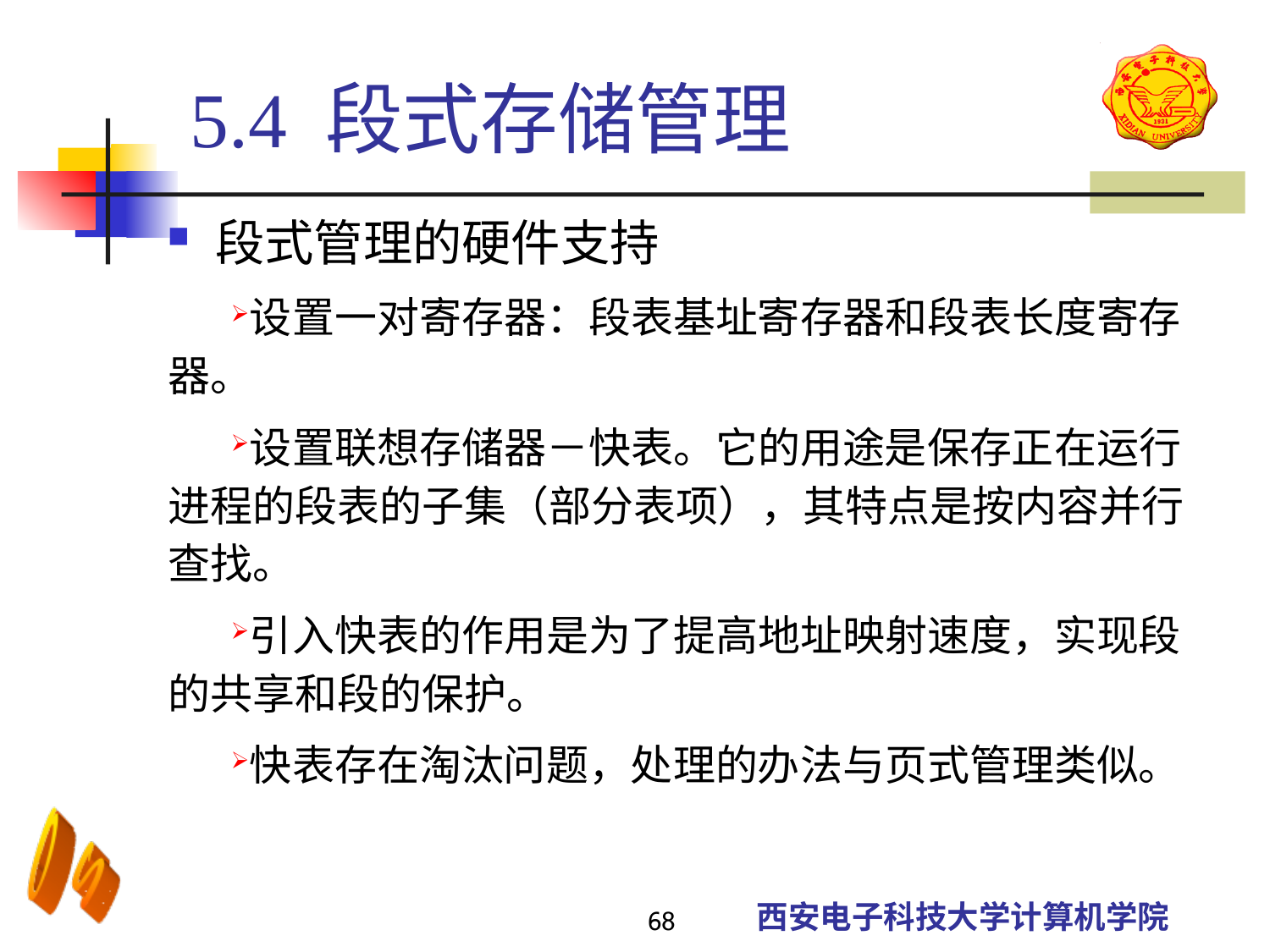

5.4 段式存储管理
段式管理的硬件支持
设置一对寄存器：段表基址寄存器和段表长度寄存器。
设置联想存储器－快表。它的用途是保存正在运行进程的段表的子集（部分表项），其特点是按内容并行查找。
引入快表的作用是为了提高地址映射速度，实现段的共享和段的保护。
快表存在淘汰问题，处理的办法与页式管理类似。
68